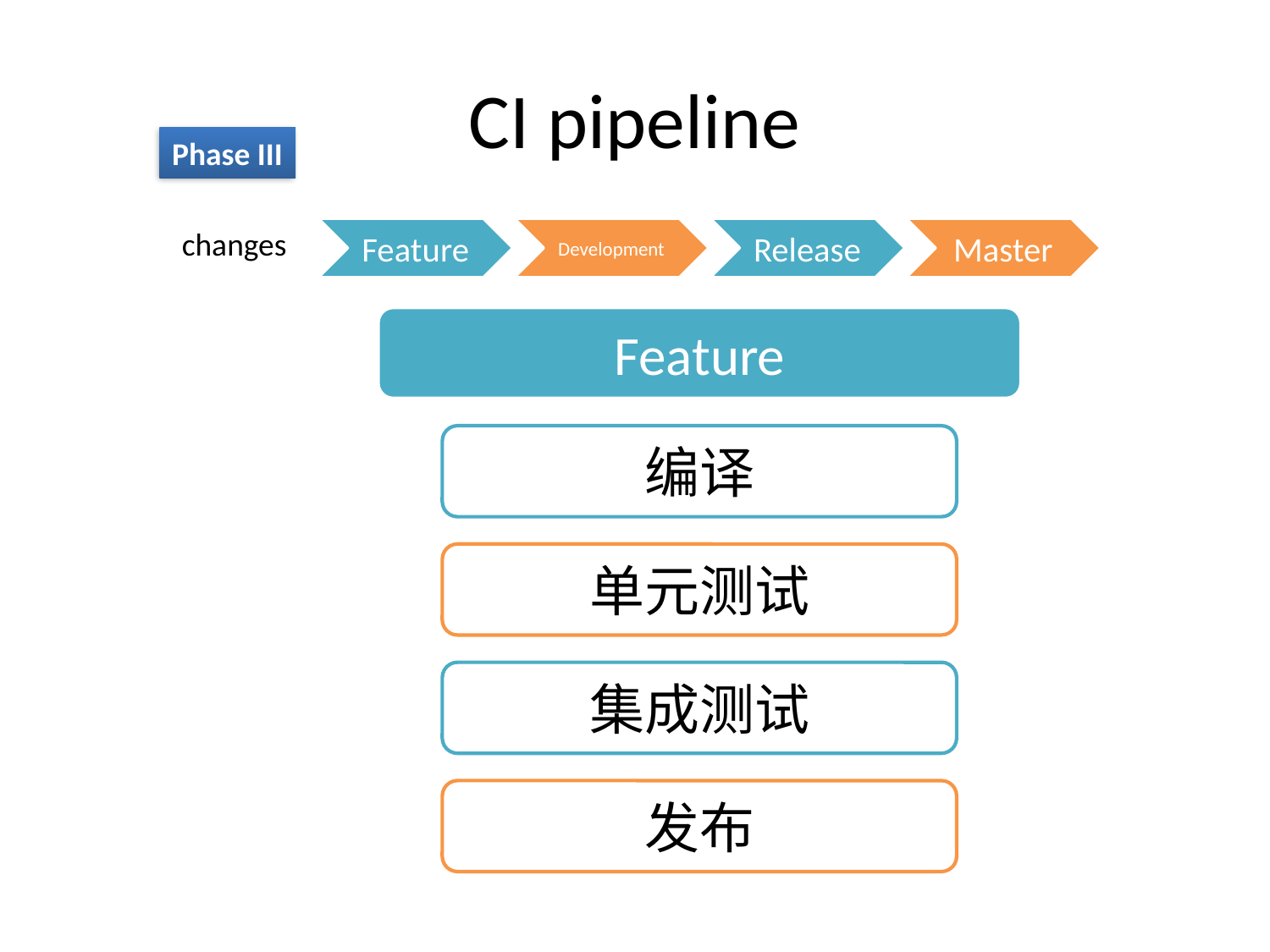

# CI pipeline
Phase III
changes
Feature
Release
Development
Master
Feature
编译
单元测试
Development
编译
单元测试
集成测试
发布
Release
Master
集成测试
发布
编译
单元测试
集成测试
发布
编译
单元测试
集成测试
发布